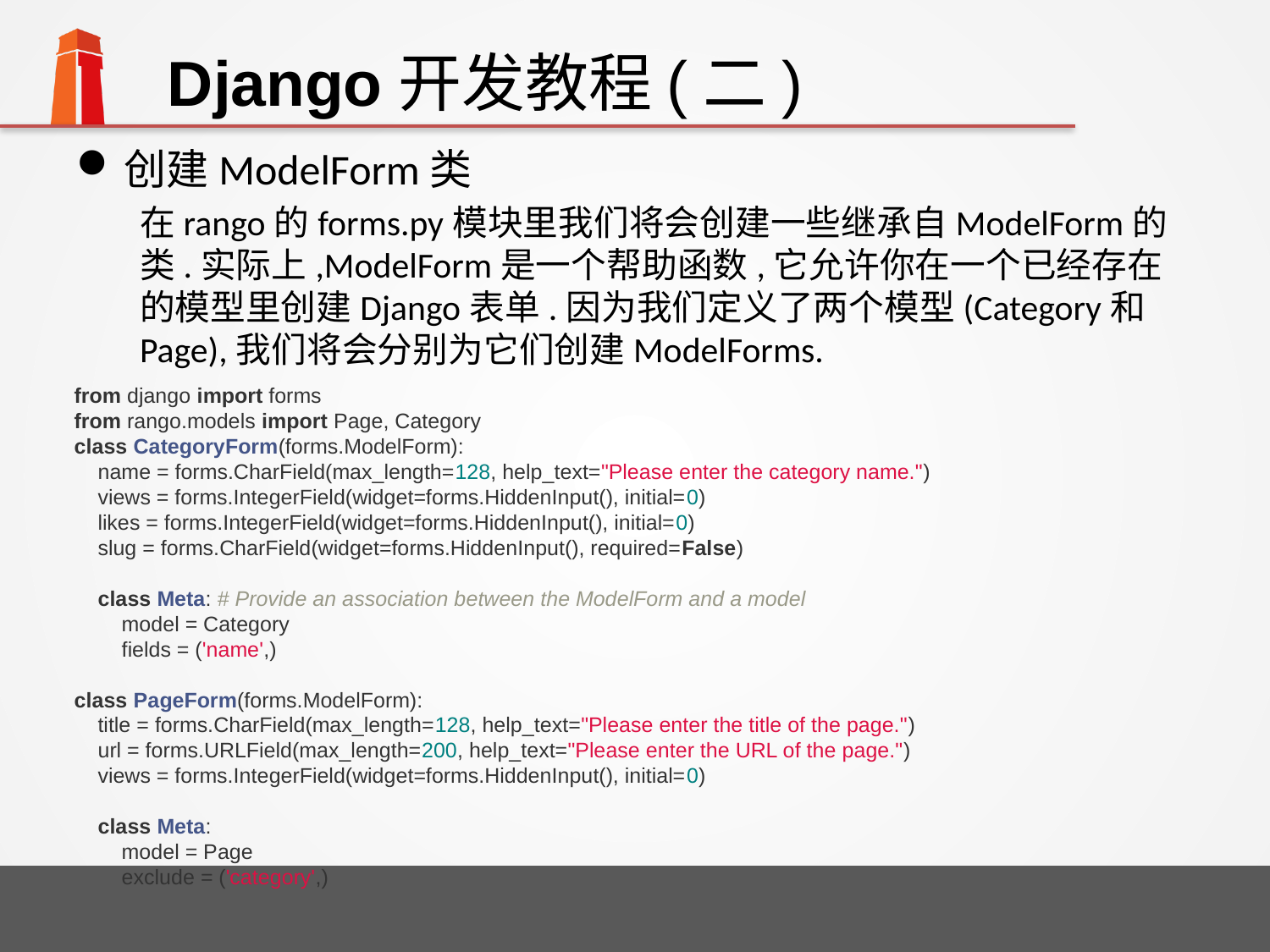

# Django开发教程(二)
创建ModelForm类
在rango的forms.py模块里我们将会创建一些继承自ModelForm的类.实际上,ModelForm是一个帮助函数,它允许你在一个已经存在的模型里创建Django表单.因为我们定义了两个模型(Category和Page),我们将会分别为它们创建ModelForms.
from django import forms
from rango.models import Page, Category
class CategoryForm(forms.ModelForm):
    name = forms.CharField(max_length=128, help_text="Please enter the category name.")
    views = forms.IntegerField(widget=forms.HiddenInput(), initial=0)
    likes = forms.IntegerField(widget=forms.HiddenInput(), initial=0)
    slug = forms.CharField(widget=forms.HiddenInput(), required=False)

    class Meta: # Provide an association between the ModelForm and a model
        model = Category
        fields = ('name',)

class PageForm(forms.ModelForm):
    title = forms.CharField(max_length=128, help_text="Please enter the title of the page.")
    url = forms.URLField(max_length=200, help_text="Please enter the URL of the page.")
    views = forms.IntegerField(widget=forms.HiddenInput(), initial=0)

    class Meta:
        model = Page
        exclude = ('category',)